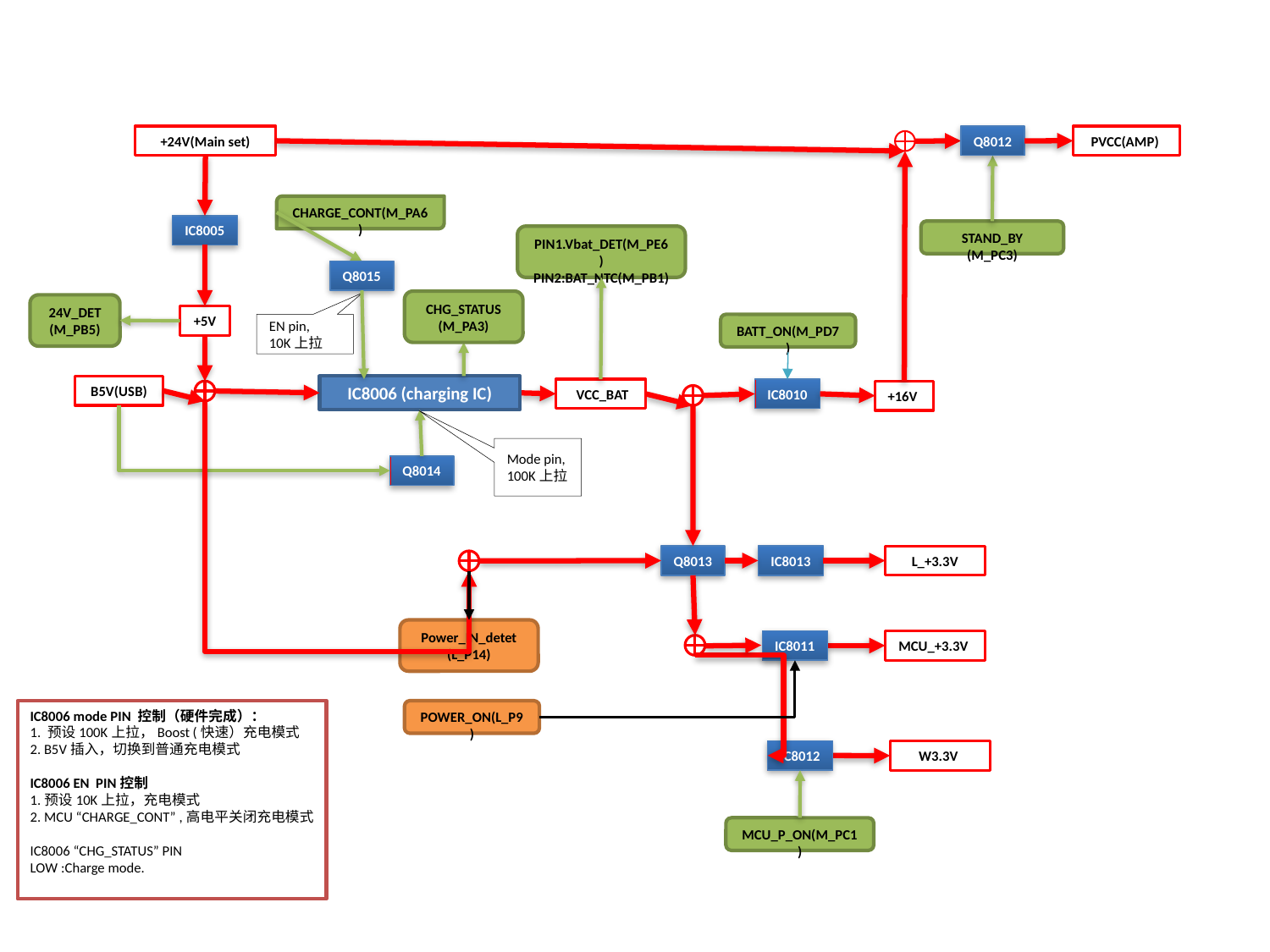

+24V(Main set)
PVCC(AMP)
Q8012

CHARGE_CONT(M_PA6)
IC8005
STAND_BY (M_PC3)
PIN1.Vbat_DET(M_PE6)
PIN2:BAT_NTC(M_PB1)
Q8015
CHG_STATUS
(M_PA3)
24V_DET
(M_PB5)
+5V
EN pin,
10K上拉
BATT_ON(M_PD7)
B5V(USB)
IC8006 (charging IC)
 VCC_BAT
IC8010

+16V

Mode pin, 100K上拉
Q8014
Q8013
IC8013
L_+3.3V

Power_IN_detet (L_P14)
IC8011
MCU_+3.3V

IC8006 mode PIN 控制（硬件完成）：
1. 预设100K上拉，Boost (快速）充电模式
2. B5V插入，切换到普通充电模式

IC8006 EN  PIN控制
1.预设10K上拉，充电模式
2. MCU “CHARGE_CONT” ,高电平关闭充电模式

IC8006 “CHG_STATUS” PIN
LOW :Charge mode.

POWER_ON(L_P9)
IC8012
W3.3V
MCU_P_ON(M_PC1)